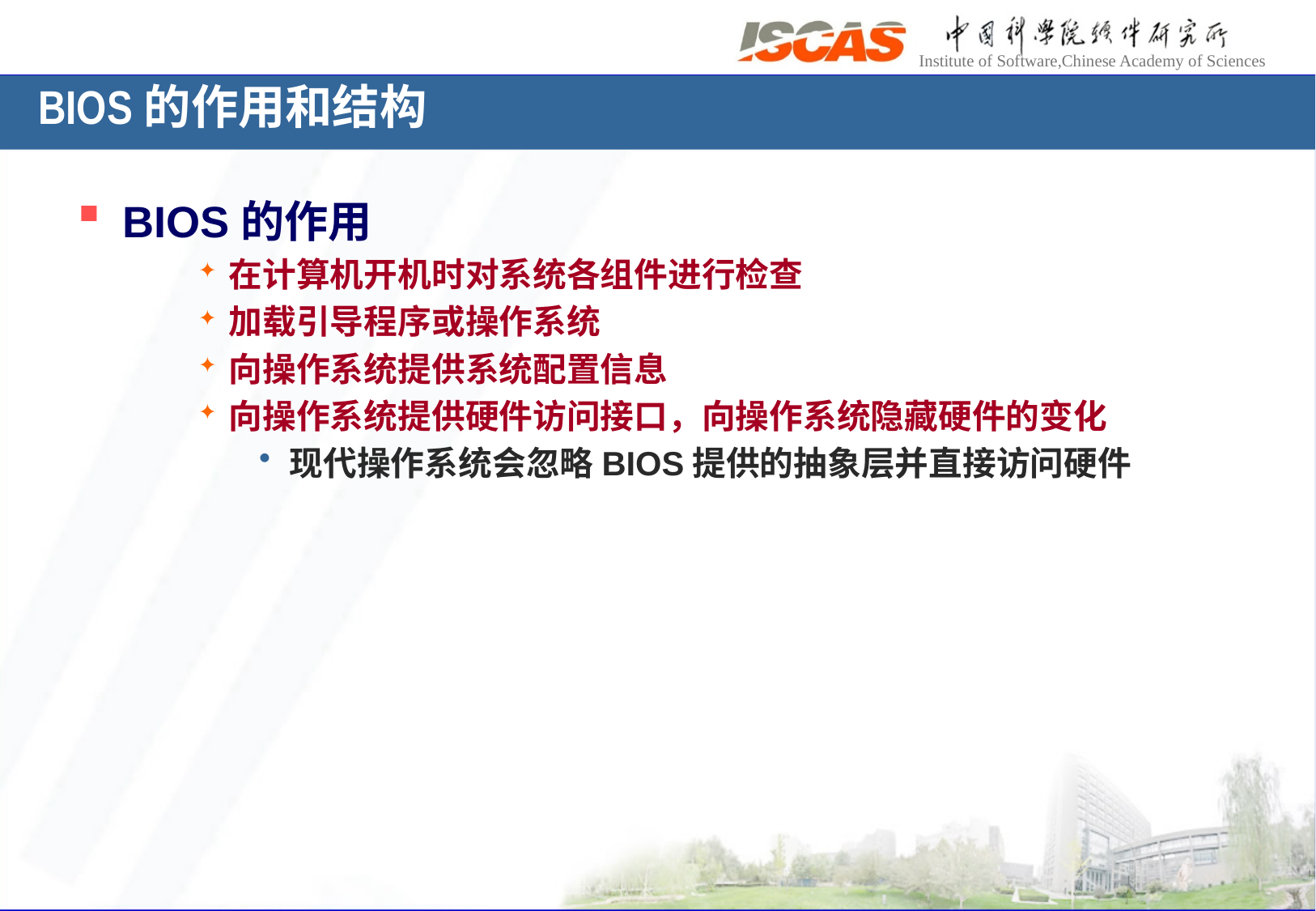

# BIOS的作用和结构
BIOS的作用
在计算机开机时对系统各组件进行检查
加载引导程序或操作系统
向操作系统提供系统配置信息
向操作系统提供硬件访问接口，向操作系统隐藏硬件的变化
现代操作系统会忽略BIOS提供的抽象层并直接访问硬件